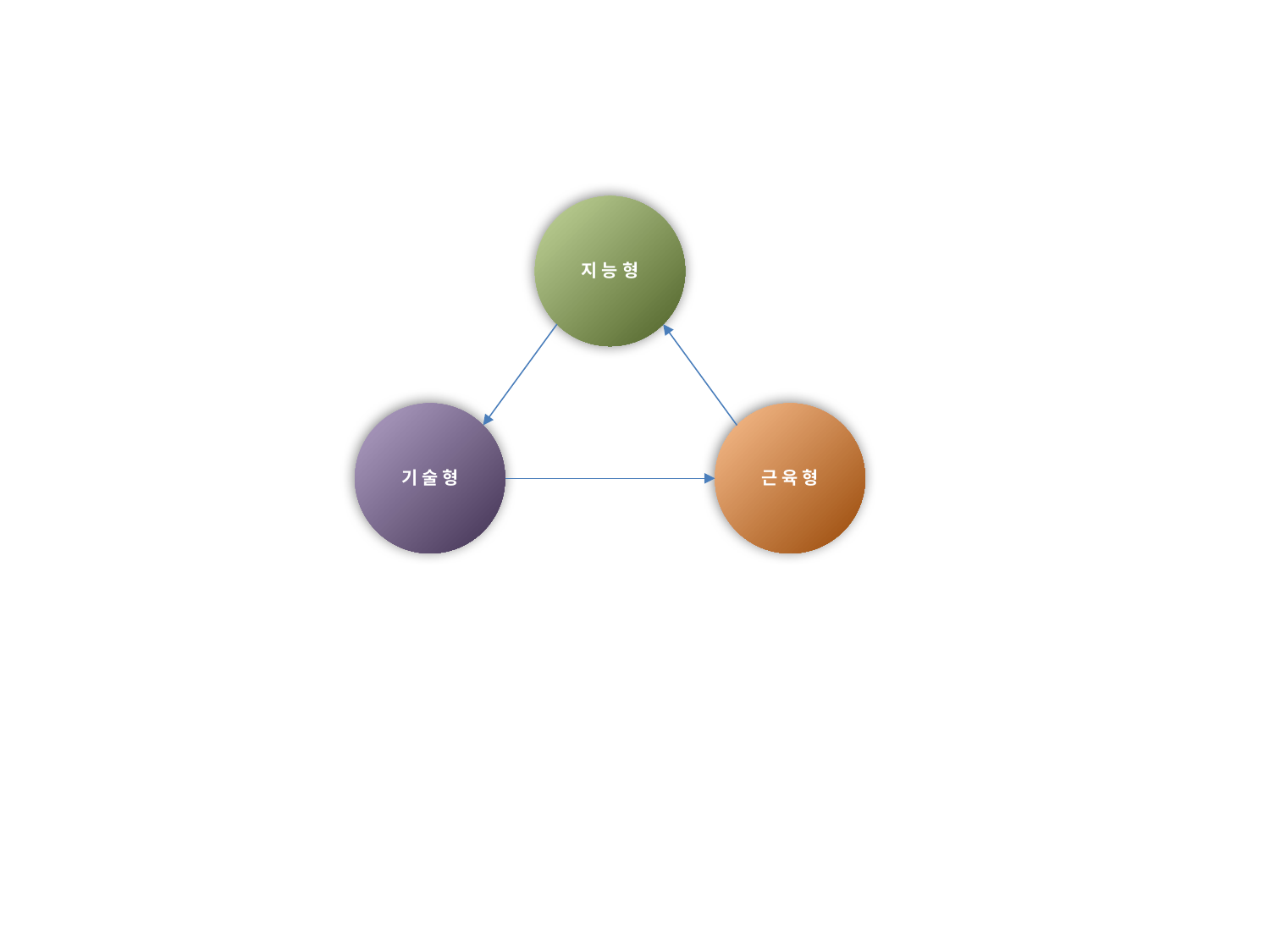

지  능  형

기  술  형
근  육  형